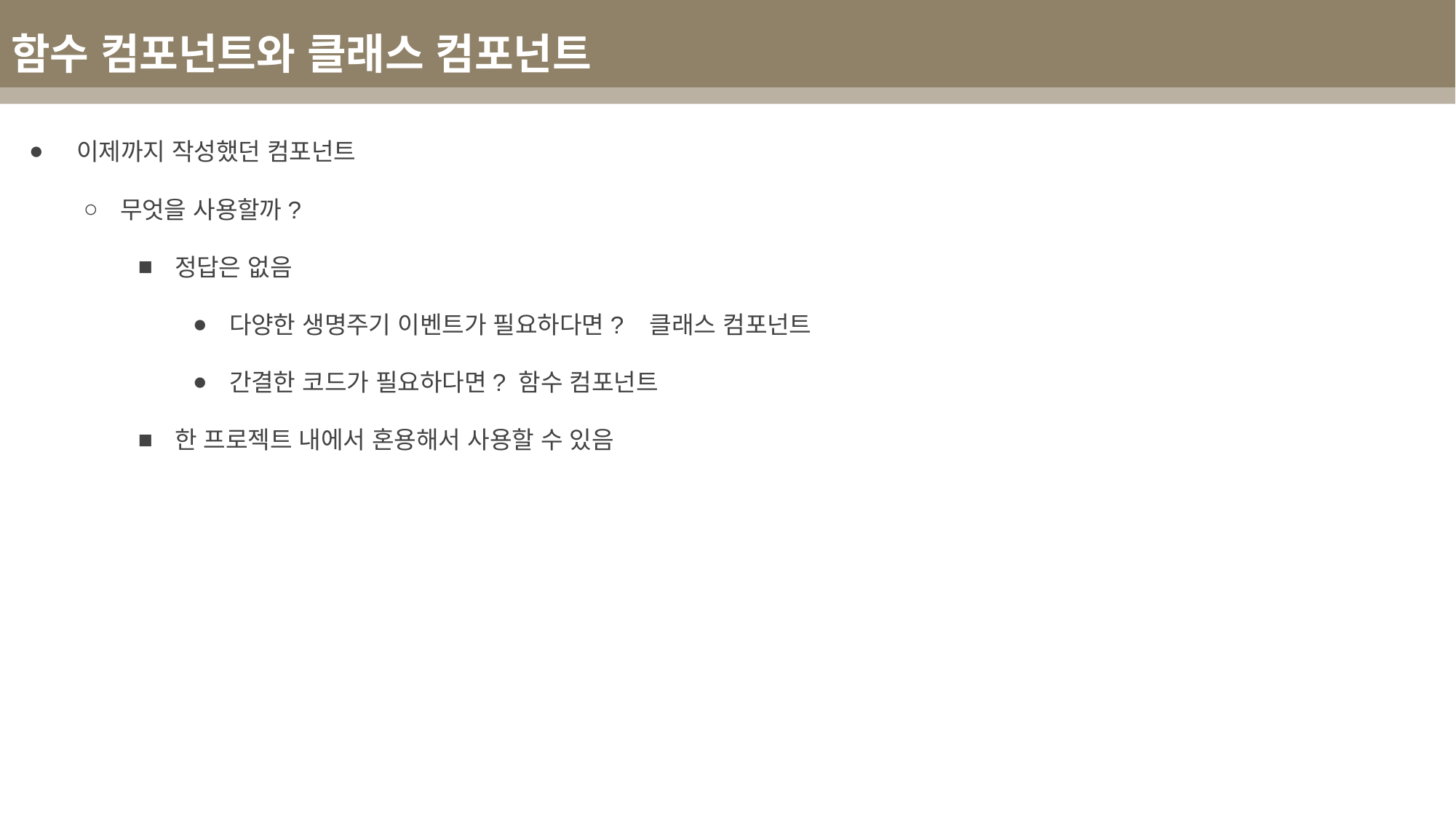

함수 컴포넌트와 클래스 컴포넌트
 이제까지 작성했던 컴포넌트
무엇을 사용할까?
정답은 없음
다양한 생명주기 이벤트가 필요하다면?   클래스 컴포넌트
간결한 코드가 필요하다면? 함수 컴포넌트
한 프로젝트 내에서 혼용해서 사용할 수 있음